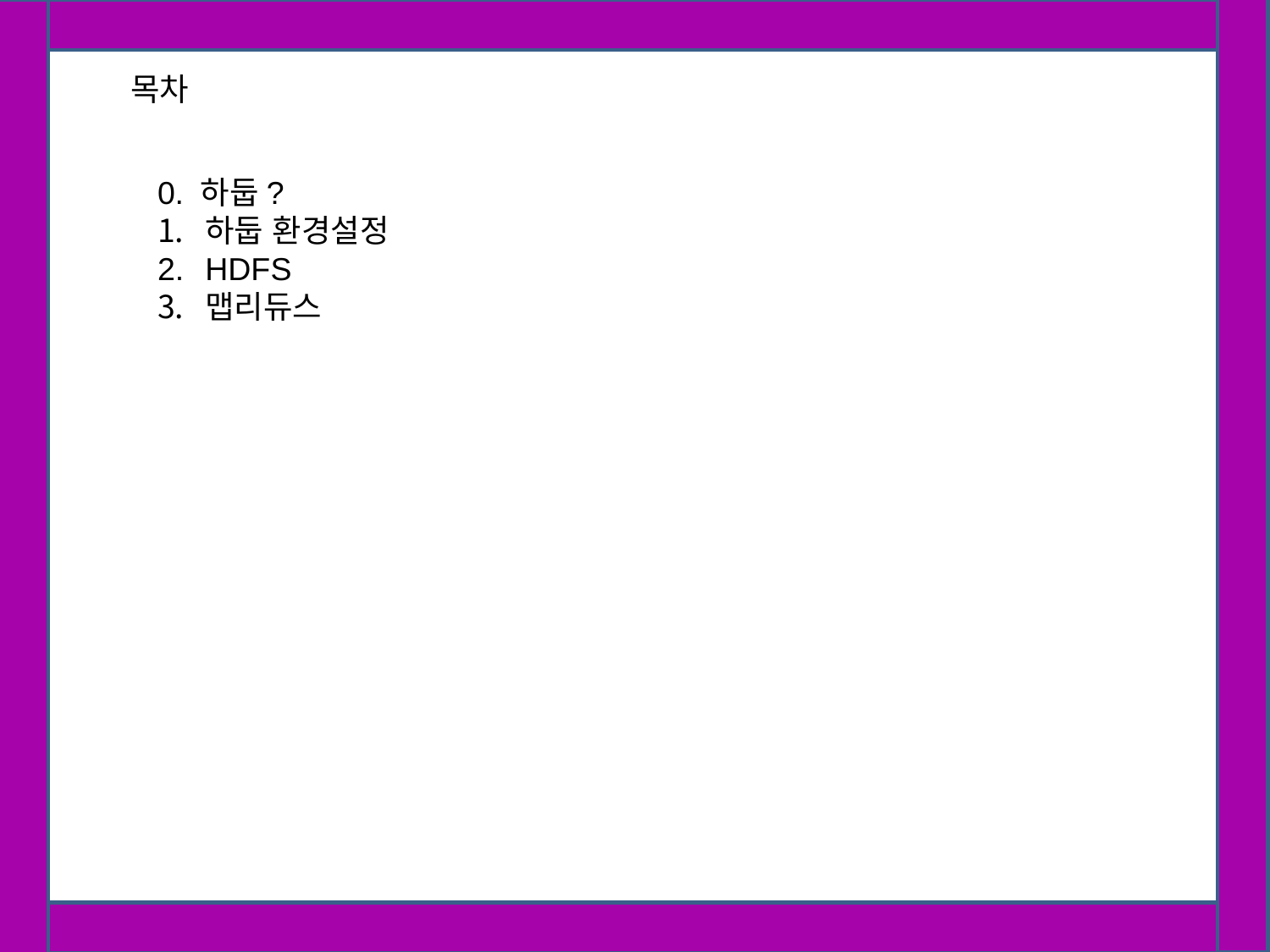

목차
0. 하둡?
하둡 환경설정
HDFS
맵리듀스